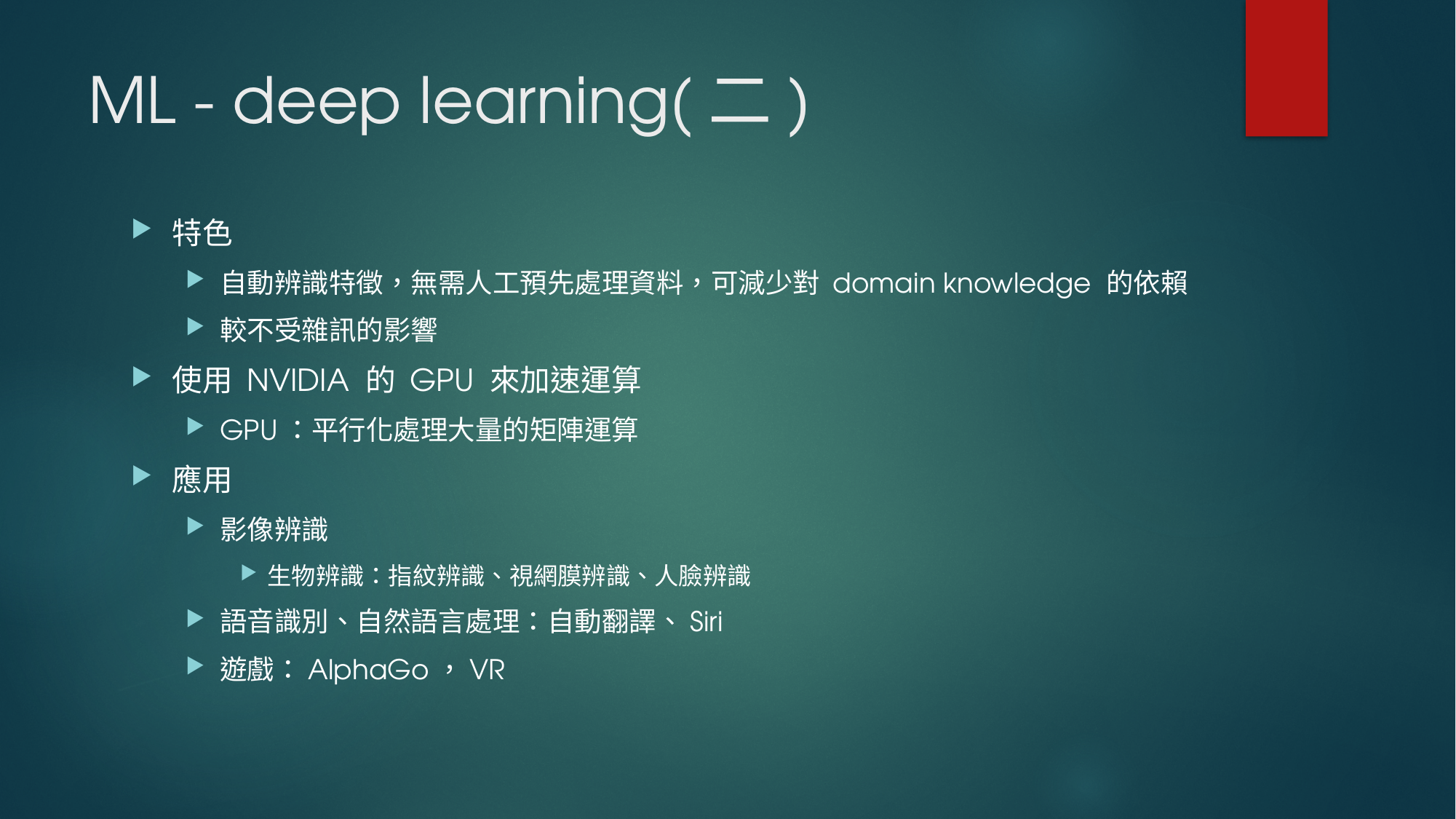

# ML - deep learning(二)
特色
自動辨識特徵，無需人工預先處理資料，可減少對 domain knowledge 的依賴
較不受雜訊的影響
使用 NVIDIA 的 GPU 來加速運算
GPU：平行化處理大量的矩陣運算
應用
影像辨識
生物辨識：指紋辨識、視網膜辨識、人臉辨識
語音識別、自然語言處理：自動翻譯、Siri
遊戲：AlphaGo，VR